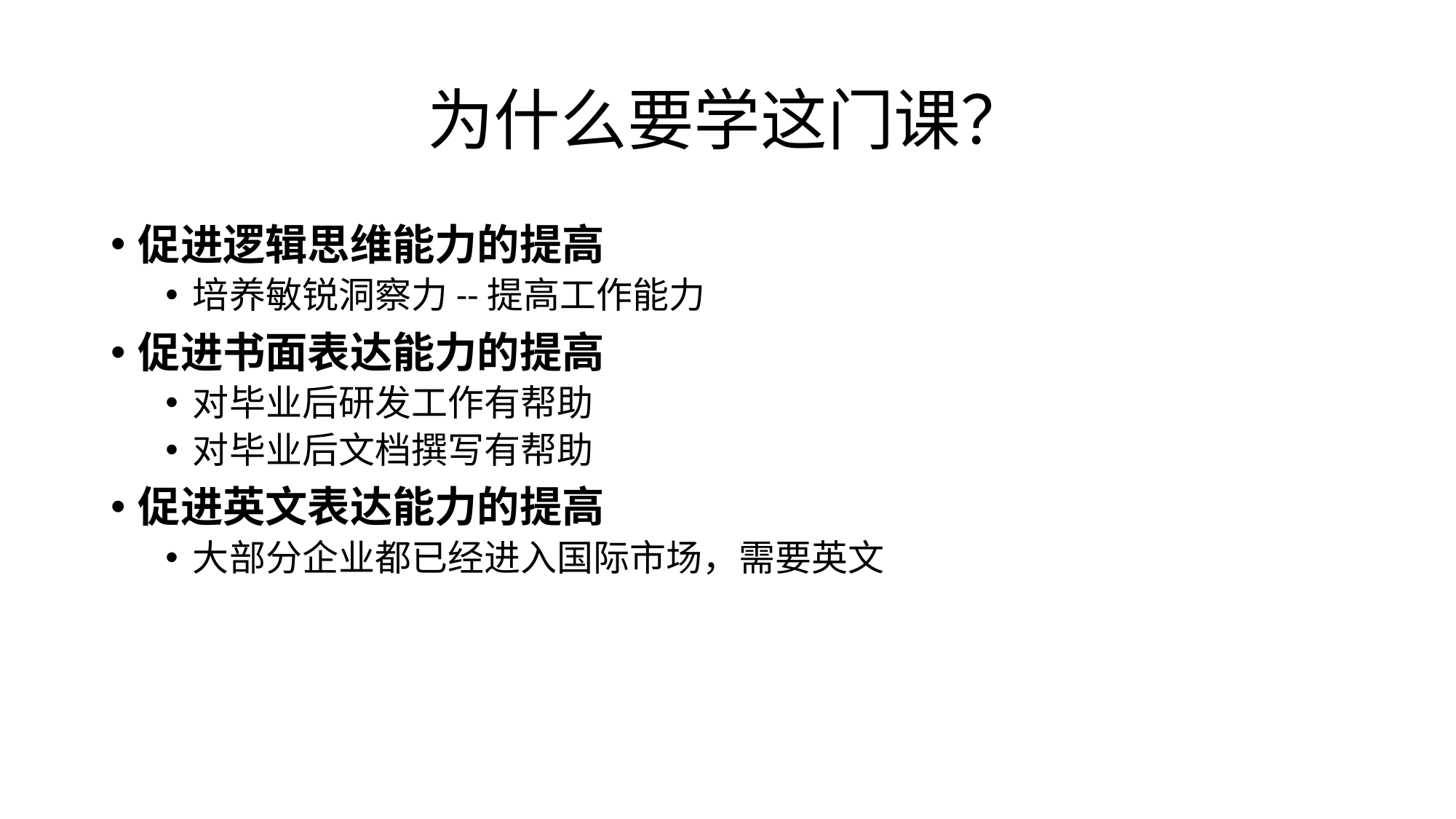

# 为什么要学这门课？
促进逻辑思维能力的提高
培养敏锐洞察力--提高工作能力
促进书面表达能力的提高
对毕业后研发工作有帮助
对毕业后文档撰写有帮助
促进英文表达能力的提高
大部分企业都已经进入国际市场，需要英文